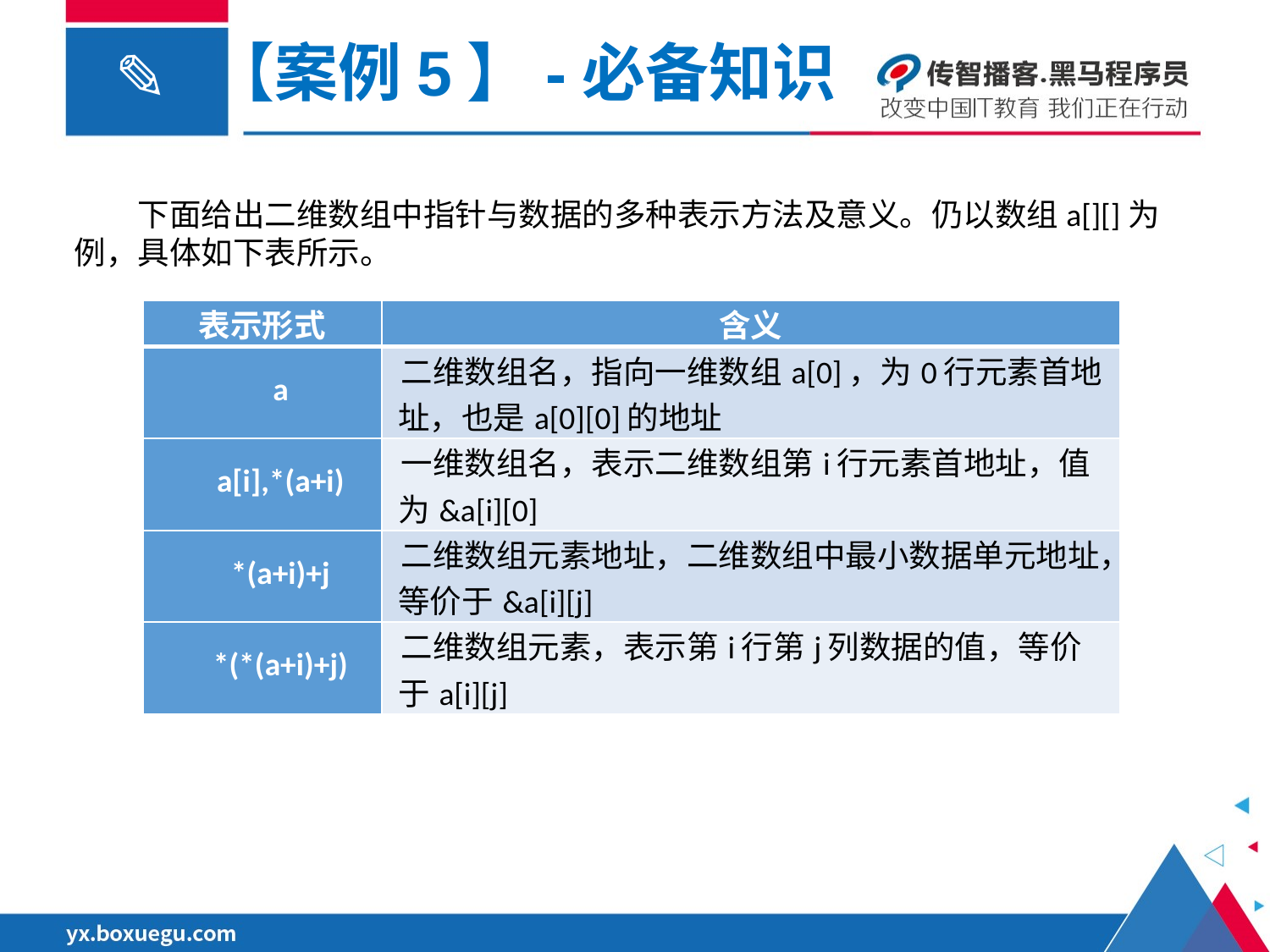

【案例5】-必备知识
下面给出二维数组中指针与数据的多种表示方法及意义。仍以数组a[][]为例，具体如下表所示。
| 表示形式 | 含义 |
| --- | --- |
| a | 二维数组名，指向一维数组a[0]，为0行元素首地址，也是a[0][0]的地址 |
| a[i],\*(a+i) | 一维数组名，表示二维数组第i行元素首地址，值为&a[i][0] |
| \*(a+i)+j | 二维数组元素地址，二维数组中最小数据单元地址，等价于&a[i][j] |
| \*(\*(a+i)+j) | 二维数组元素，表示第i行第j列数据的值，等价于a[i][j] |